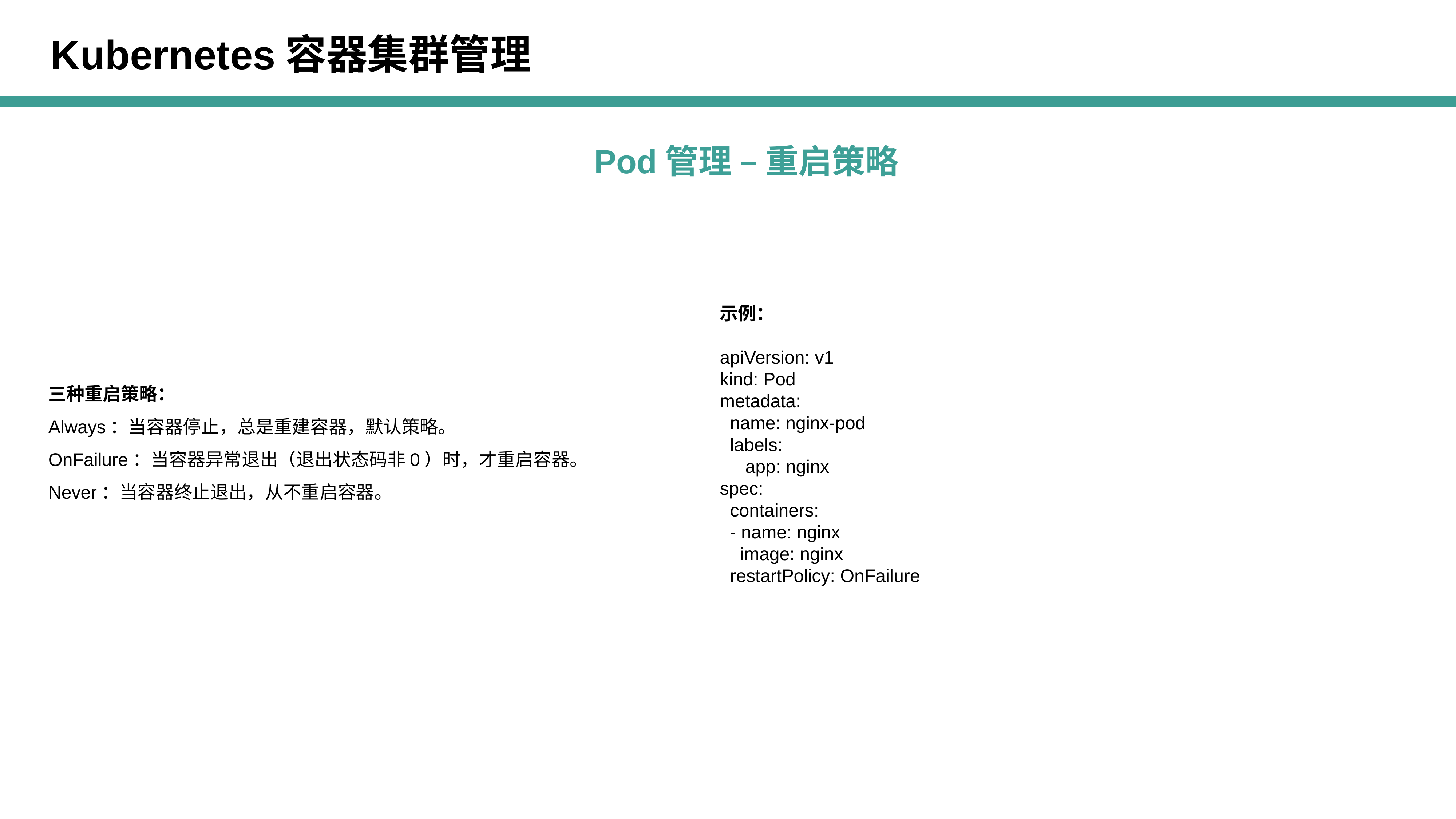

Kubernetes容器集群管理

Pod管理 – 重启策略
示例：

apiVersion: v1
kind: Pod
metadata:
  name: nginx-pod
  labels:
     app: nginx
spec:
  containers:
  - name: nginx
    image: nginx
  restartPolicy: OnFailure
三种重启策略：
Always：当容器停止，总是重建容器，默认策略。
OnFailure：当容器异常退出（退出状态码非0）时，才重启容器。
Never：当容器终止退出，从不重启容器。